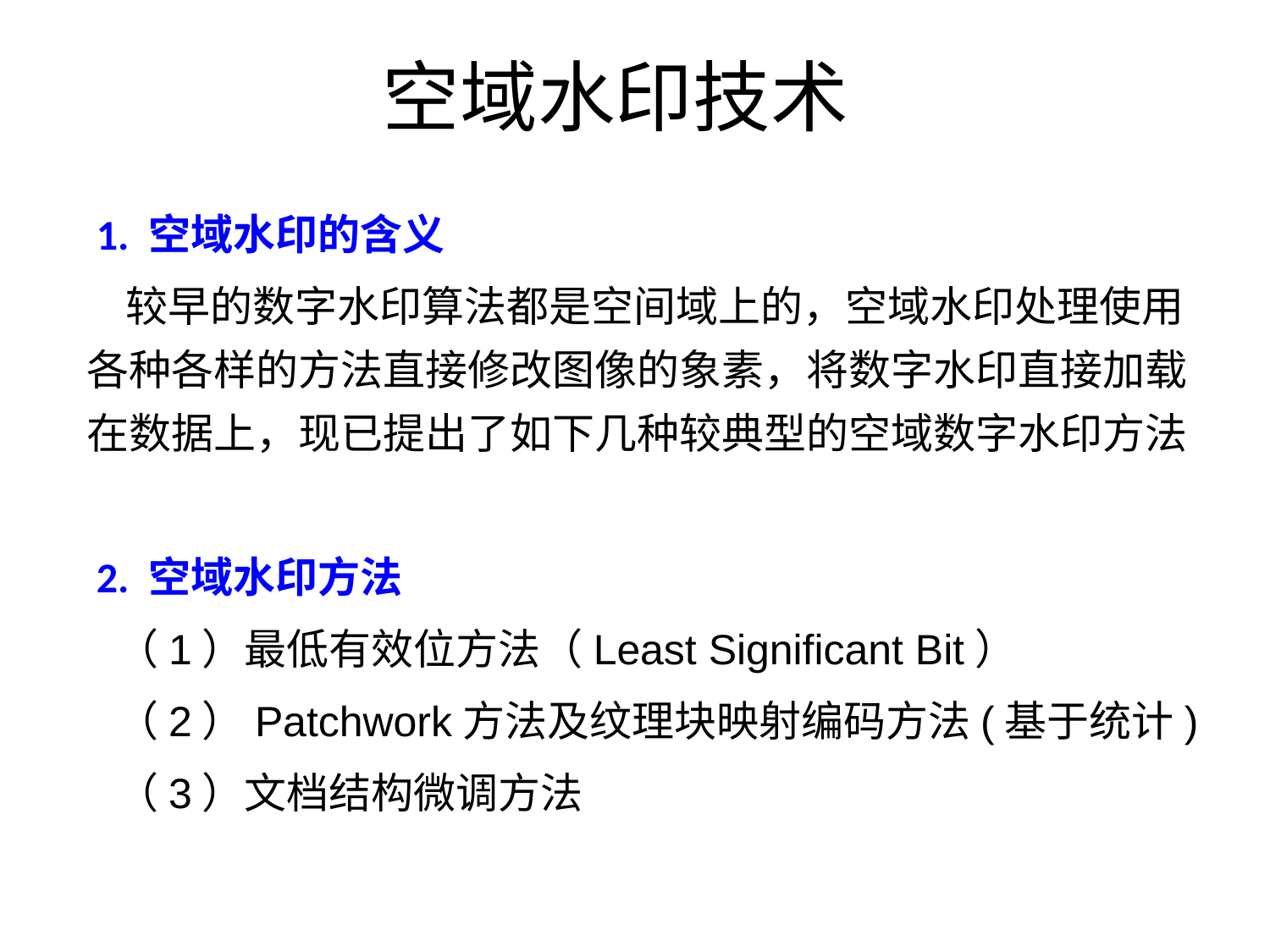

# 空域水印技术
 1. 空域水印的含义
   较早的数字水印算法都是空间域上的，空域水印处理使用各种各样的方法直接修改图像的象素，将数字水印直接加载在数据上，现已提出了如下几种较典型的空域数字水印方法

 2. 空域水印方法
  （1）最低有效位方法（Least Significant Bit）
  （2）Patchwork方法及纹理块映射编码方法(基于统计)
  （3）文档结构微调方法